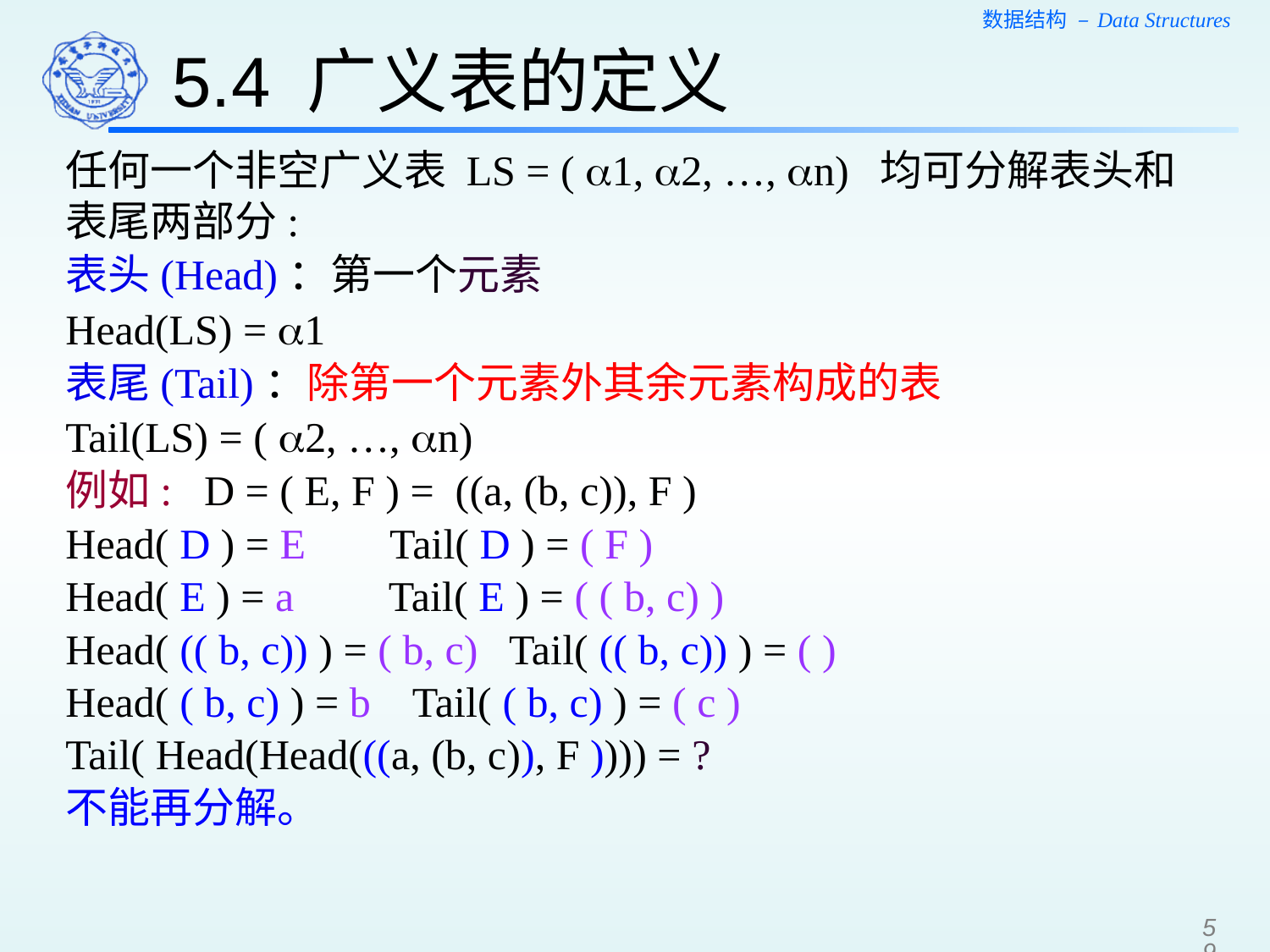

5.4 广义表的定义
任何一个非空广义表 LS = ( α1, α2, …, αn)  均可分解表头和表尾两部分:
表头(Head)：第一个元素
Head(LS) = α1
表尾(Tail)：除第一个元素外其余元素构成的表
Tail(LS) = ( α2, …, αn)
例如:   D = ( E, F ) =  ((a, (b, c)), F )
Head( D ) = E        Tail( D ) = ( F )
Head( E ) = a         Tail( E ) = ( ( b, c) )
Head( (( b, c)) ) = ( b, c)   Tail( (( b, c)) ) = ( )
Head( ( b, c) ) = b    Tail( ( b, c) ) = ( c )
Tail( Head(Head(((a, (b, c)), F )))) = ?
不能再分解。
59